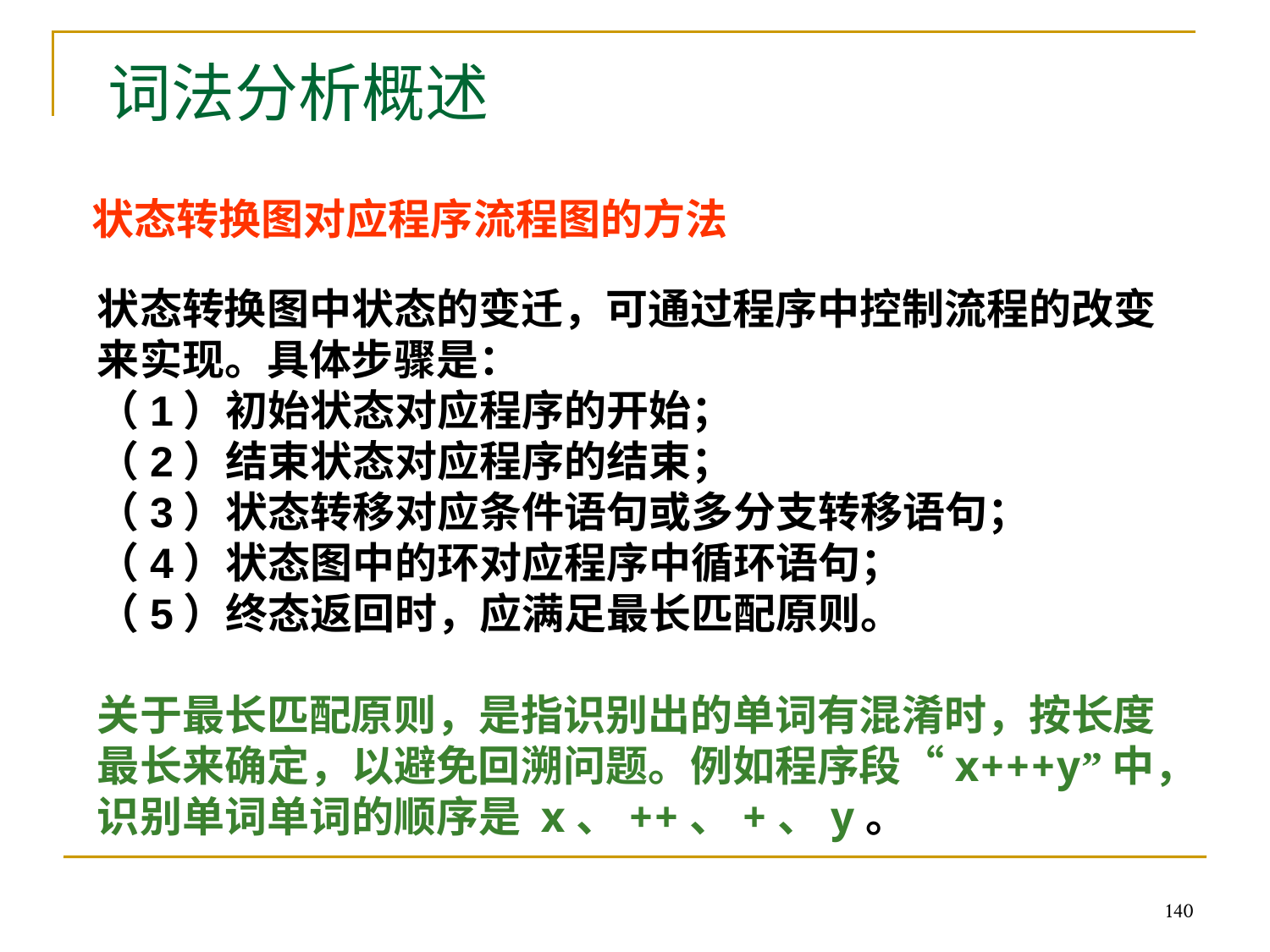

# 词法分析概述
状态转换图对应程序流程图的方法
状态转换图中状态的变迁，可通过程序中控制流程的改变来实现。具体步骤是：
（1）初始状态对应程序的开始；
（2）结束状态对应程序的结束；
（3）状态转移对应条件语句或多分支转移语句；
（4）状态图中的环对应程序中循环语句；
（5）终态返回时，应满足最长匹配原则。

关于最长匹配原则，是指识别出的单词有混淆时，按长度最长来确定，以避免回溯问题。例如程序段“x+++y”中，识别单词单词的顺序是 x、++、+、y。
140